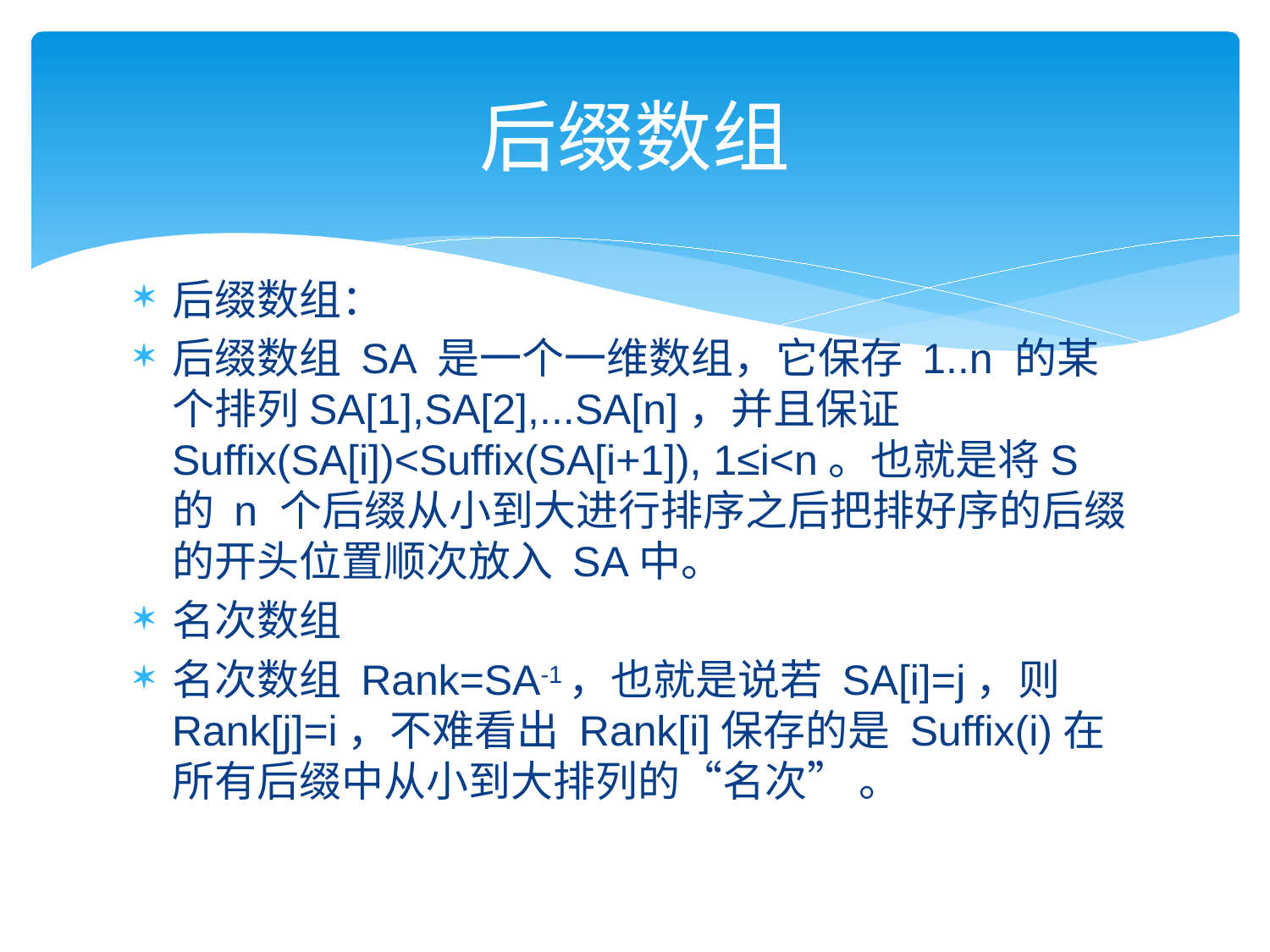

# 后缀数组
后缀数组：
后缀数组 SA 是一个一维数组，它保存 1..n 的某个排列SA[1],SA[2],...SA[n]，并且保证Suffix(SA[i])<Suffix(SA[i+1]), 1≤i<n。也就是将S 的 n 个后缀从小到大进行排序之后把排好序的后缀的开头位置顺次放入 SA中。
名次数组
名次数组 Rank=SA-1，也就是说若 SA[i]=j，则 Rank[j]=i，不难看出 Rank[i]保存的是 Suffix(i)在所有后缀中从小到大排列的“名次” 。